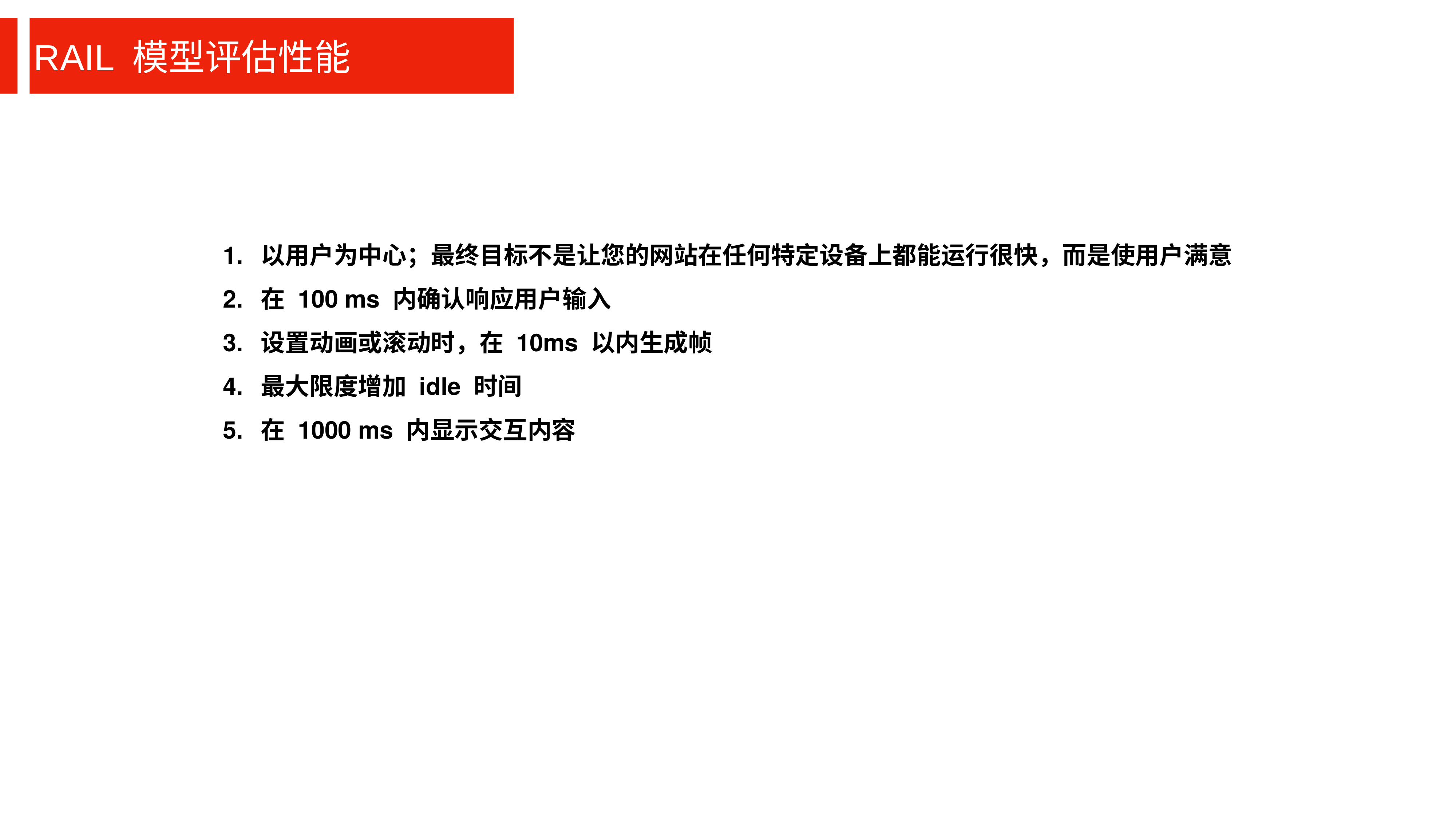

RAIL 模型评估性能
以用户为中心；最终目标不是让您的网站在任何特定设备上都能运行很快，而是使用户满意
在 100 ms 内确认响应用户输入
设置动画或滚动时，在 10ms 以内生成帧
最大限度增加 idle 时间
在 1000 ms 内显示交互内容